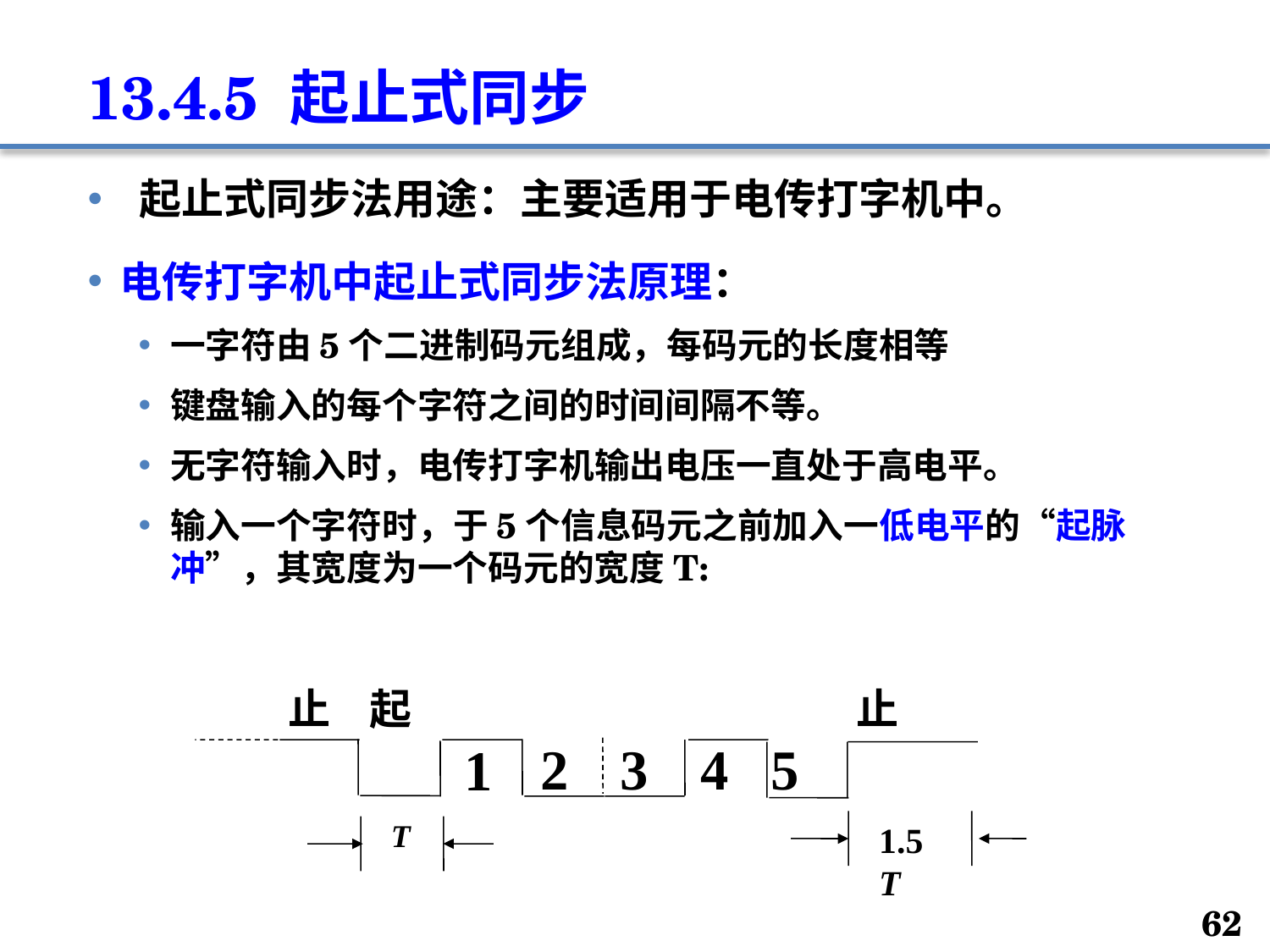

# 13.4.5 起止式同步
 起止式同步法用途：主要适用于电传打字机中。
电传打字机中起止式同步法原理：
一字符由5个二进制码元组成，每码元的长度相等
键盘输入的每个字符之间的时间间隔不等。
无字符输入时，电传打字机输出电压一直处于高电平。
输入一个字符时，于5个信息码元之前加入一低电平的“起脉冲”，其宽度为一个码元的宽度T:
止
起
止
2
3
4
5
1

1.5T

T

62